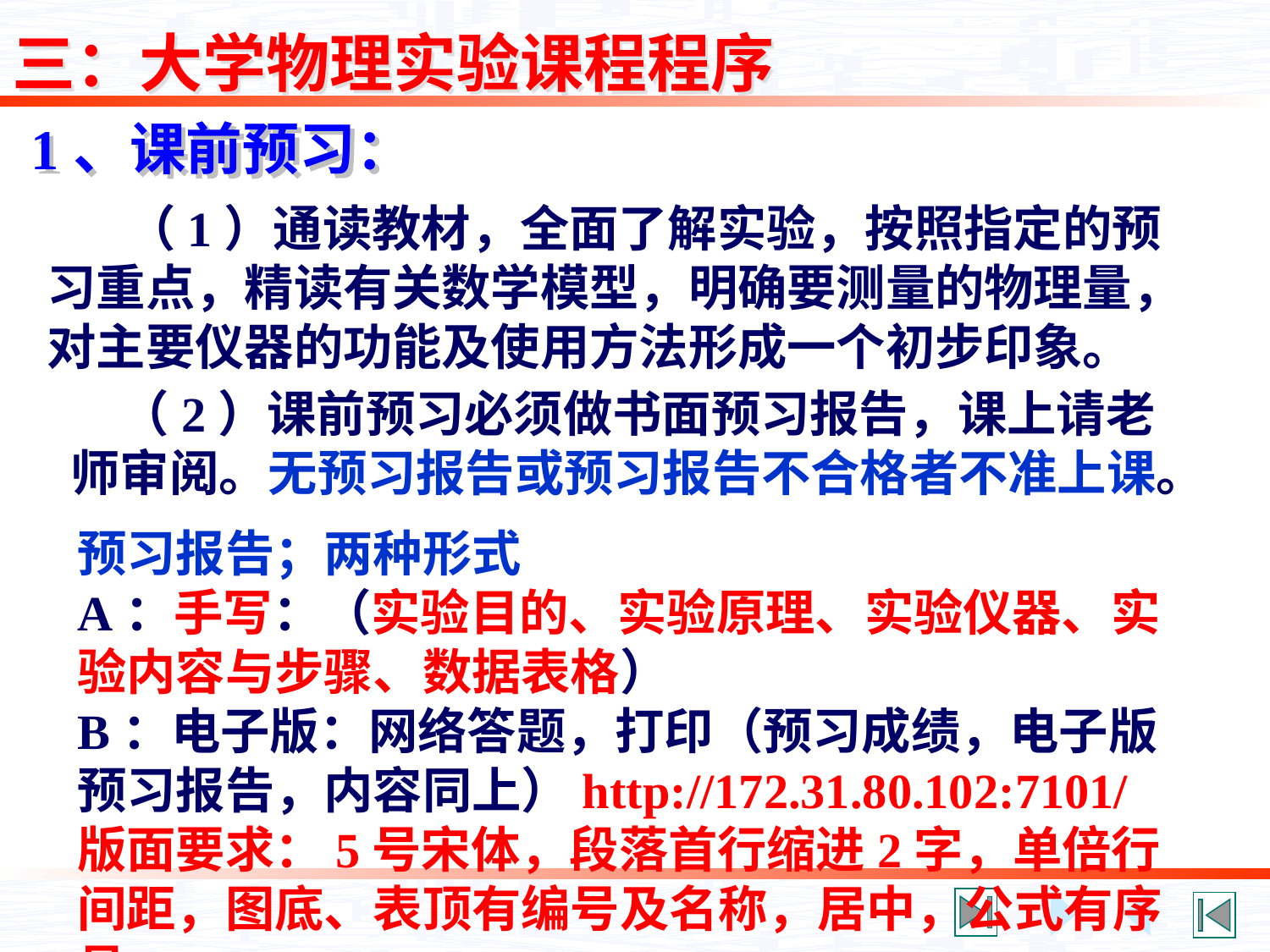

三：大学物理实验课程程序
1、课前预习：
      （1）通读教材，全面了解实验，按照指定的预习重点，精读有关数学模型，明确要测量的物理量，对主要仪器的功能及使用方法形成一个初步印象。
　（2）课前预习必须做书面预习报告，课上请老师审阅。无预习报告或预习报告不合格者不准上课。
预习报告；两种形式
A：手写：（实验目的、实验原理、实验仪器、实验内容与步骤、数据表格）
B：电子版：网络答题，打印（预习成绩，电子版预习报告，内容同上）http://172.31.80.102:7101/
版面要求：5号宋体，段落首行缩进2字，单倍行间距，图底、表顶有编号及名称，居中，公式有序号。